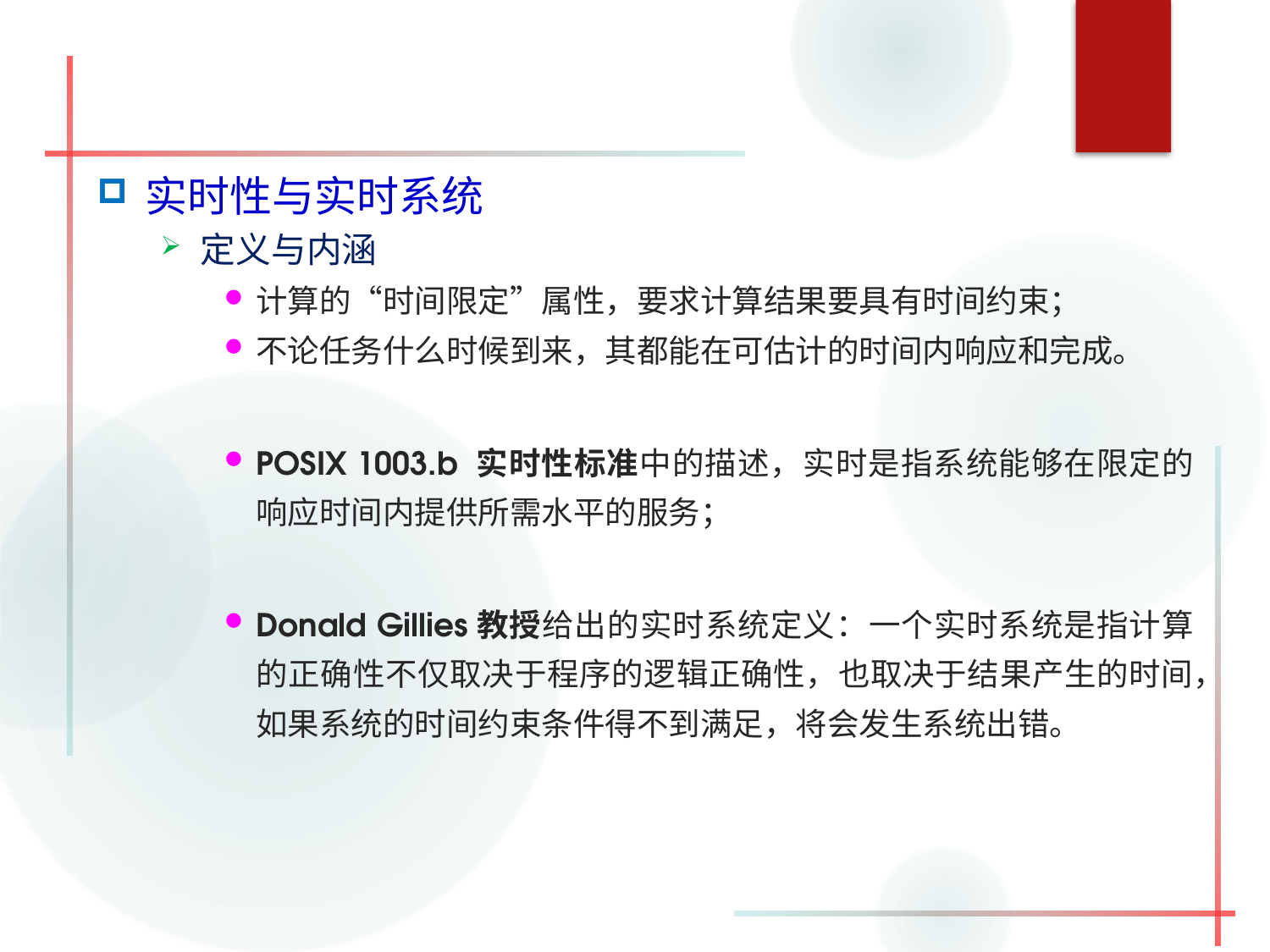

32
#
实时性与实时系统
定义与内涵
计算的“时间限定”属性，要求计算结果要具有时间约束；
不论任务什么时候到来，其都能在可估计的时间内响应和完成。

POSIX 1003.b 实时性标准中的描述，实时是指系统能够在限定的响应时间内提供所需水平的服务；

Donald Gillies教授给出的实时系统定义：一个实时系统是指计算的正确性不仅取决于程序的逻辑正确性，也取决于结果产生的时间，如果系统的时间约束条件得不到满足，将会发生系统出错。